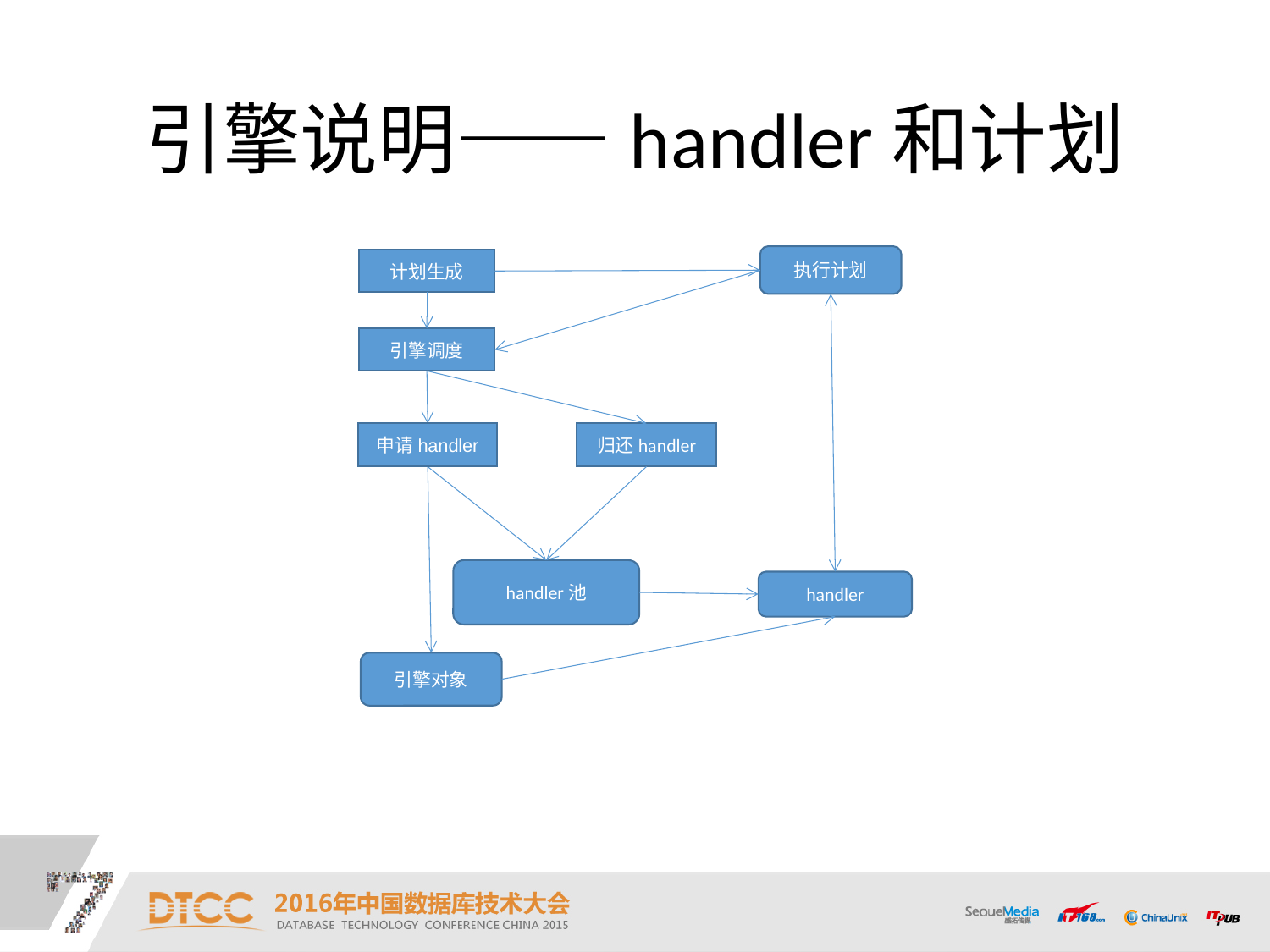

# 引擎说明——handler和计划
执行计划
计划生成
引擎调度
申请handler
归还handler
handler池
handler
引擎对象